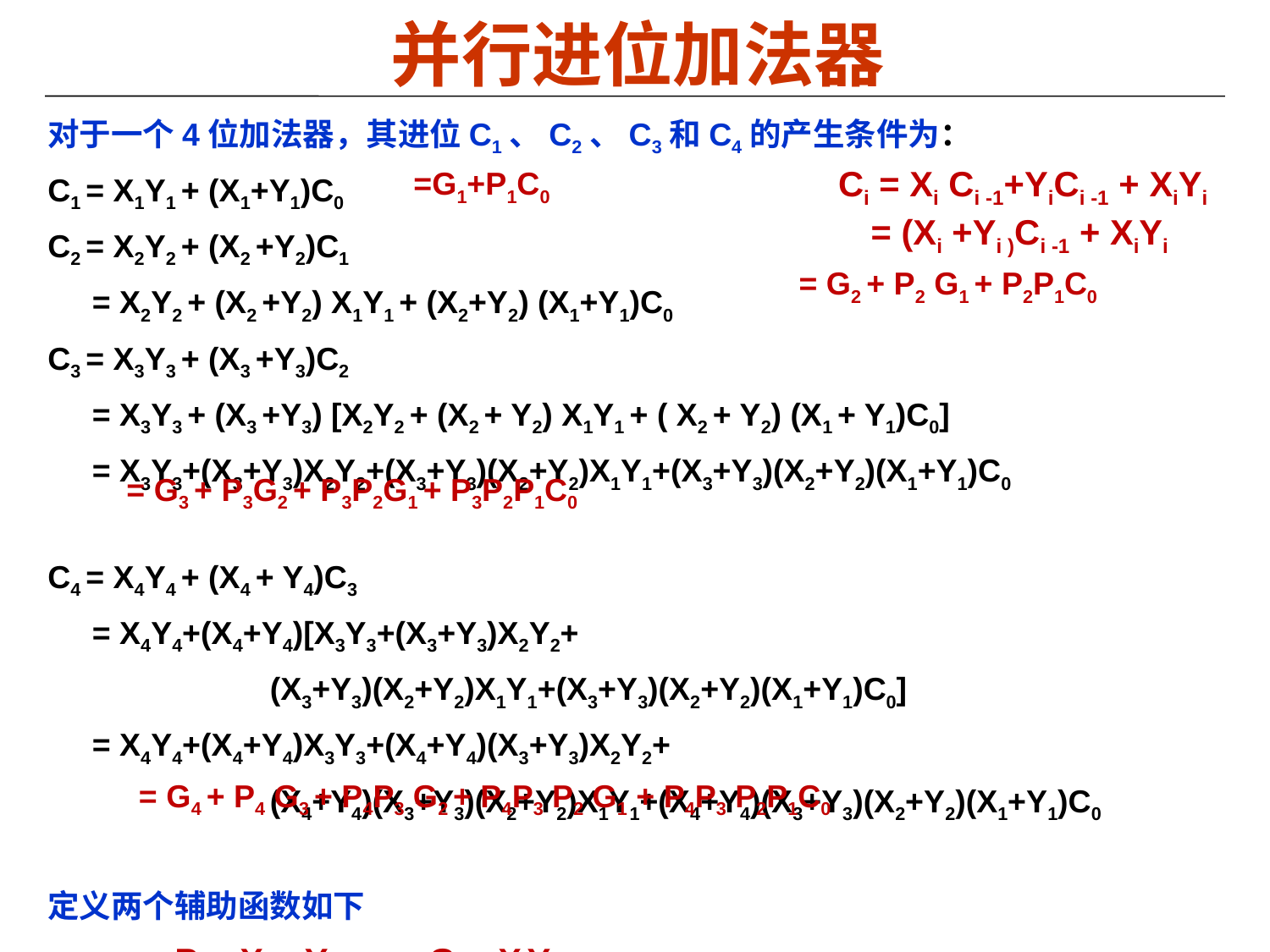

# 并行进位加法器
对于一个4位加法器，其进位C1、C2、C3和C4的产生条件为：
C1 = X1Y1 + (X1+Y1)C0
C2 = X2Y2 + (X2 +Y2)C1
     = X2Y2 + (X2 +Y2) X1Y1 + (X2+Y2) (X1+Y1)C0
C3 = X3Y3 + (X3 +Y3)C2
     = X3Y3 + (X3 +Y3) [X2Y2 + (X2 + Y2) X1Y1 + ( X2 + Y2) (X1 + Y1)C0]
     = X3Y3+(X3+Y3)X2Y2+(X3+Y3)(X2+Y2)X1Y1+(X3+Y3)(X2+Y2)(X1+Y1)C0

C4 = X4Y4 + (X4 + Y4)C3
     = X4Y4+(X4+Y4)[X3Y3+(X3+Y3)X2Y2+
                         (X3+Y3)(X2+Y2)X1Y1+(X3+Y3)(X2+Y2)(X1+Y1)C0]
     = X4Y4+(X4+Y4)X3Y3+(X4+Y4)(X3+Y3)X2Y2+
                         (X4+Y4)(X3+Y3)(X2+Y2)X1Y1+(X4+Y4)(X3+Y3)(X2+Y2)(X1+Y1)C0

定义两个辅助函数如下
	Pi = Xi + Yi    	Gi = XiYi

Ci = Xi Ci -1+YiCi -1 + XiYi
     = (Xi +Yi )Ci -1 + XiYi
=G1+P1C0
= G2 + P2 G1 + P2P1C0
= G3 + P3G2 + P3P2G1 + P3P2P1C0
= G4 + P4 G3 + P4P3 G2 + P4P3 P2 G1 + P4P3 P2P1C0